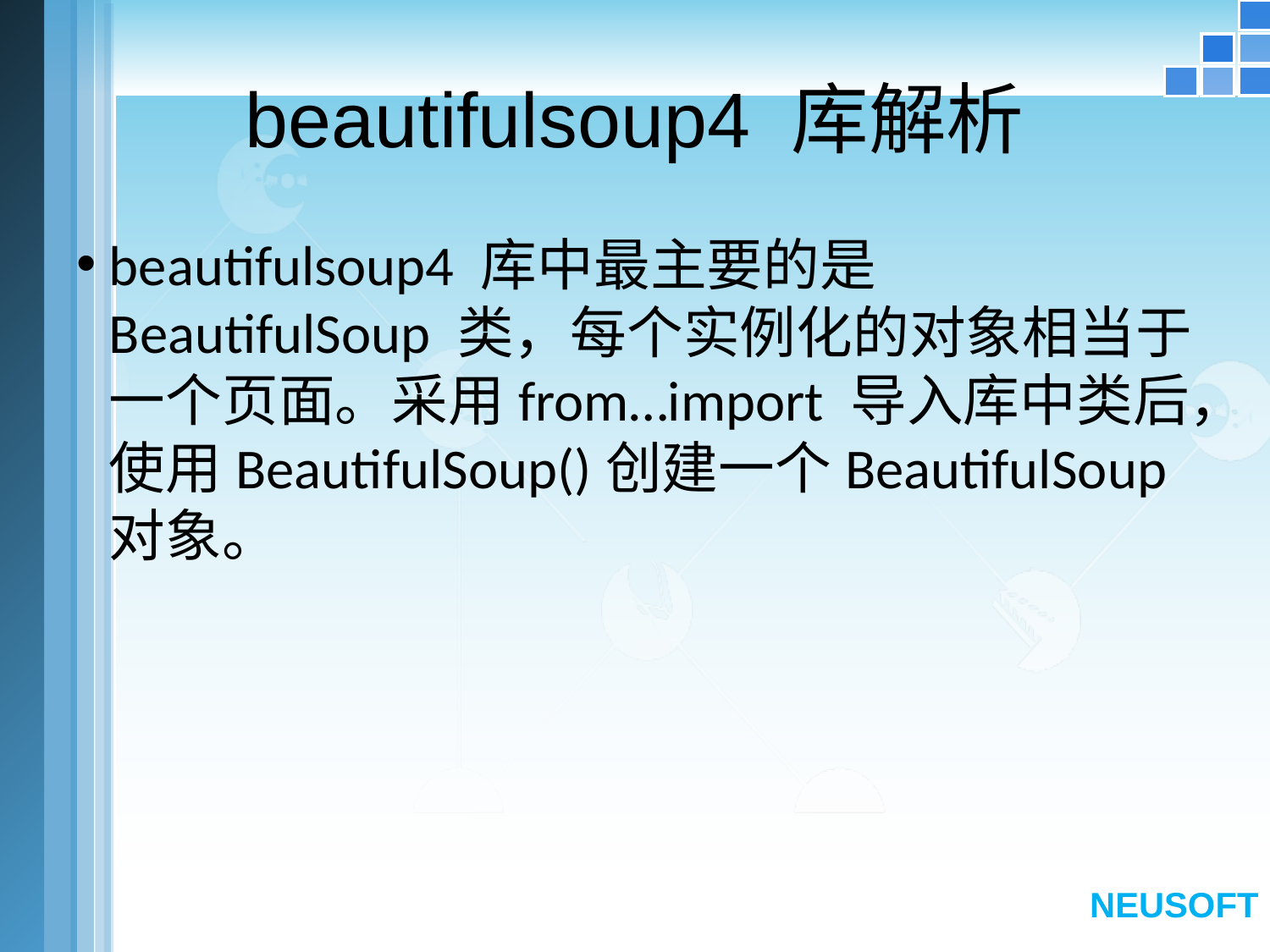

# beautifulsoup4 库解析
beautifulsoup4 库中最主要的是BeautifulSoup 类，每个实例化的对象相当于一个页面。采用from…import 导入库中类后，使用BeautifulSoup()创建一个BeautifulSoup对象。